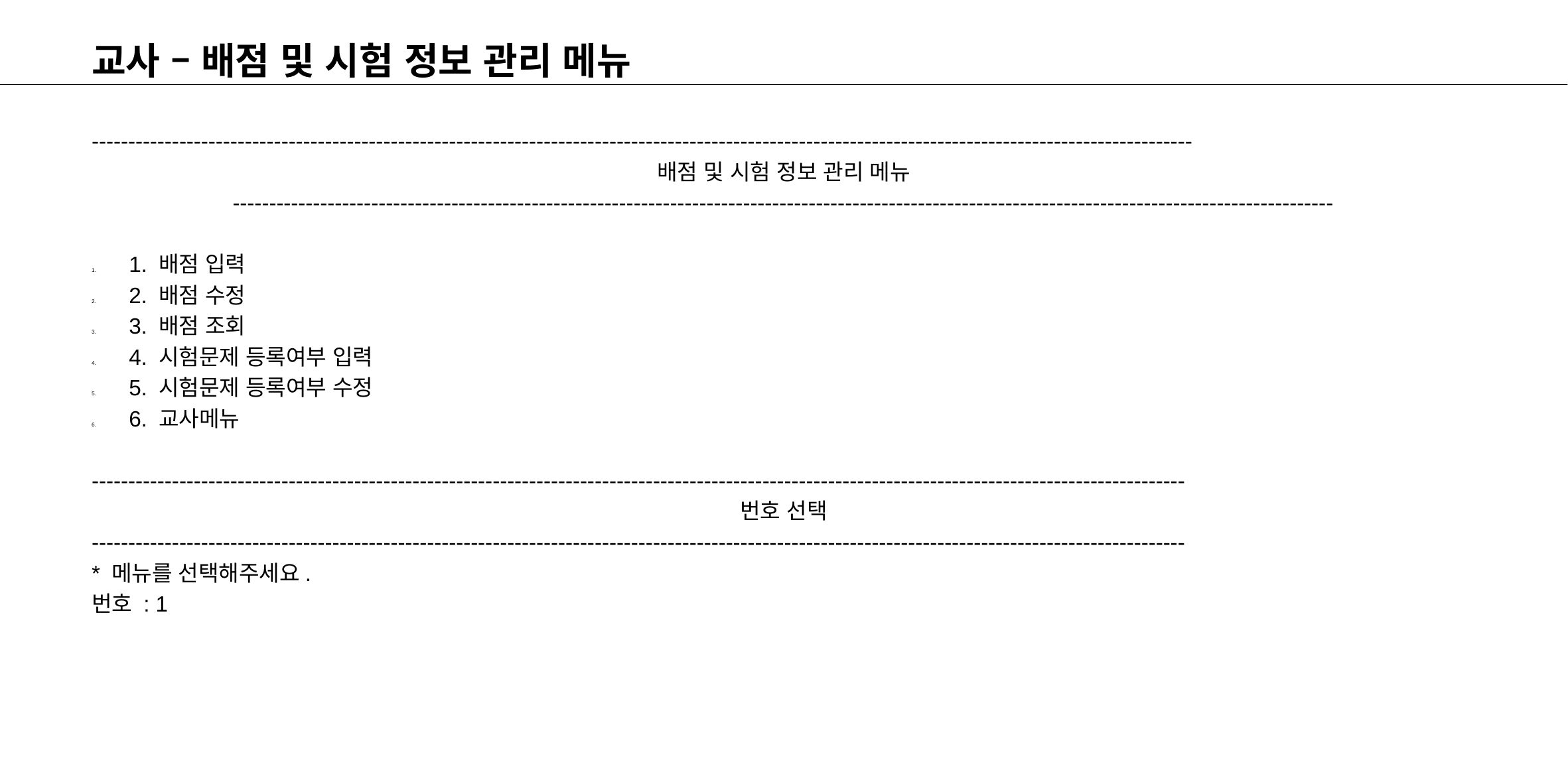

# 교사 – 배점 및 시험 정보 관리 메뉴
-------------------------------------------------------------------------------------------------------------------------------------------------------
배점 및 시험 정보 관리 메뉴
-------------------------------------------------------------------------------------------------------------------------------------------------------

1. 배점 입력
2. 배점 수정
3. 배점 조회
4. 시험문제 등록여부 입력
5. 시험문제 등록여부 수정
6. 교사메뉴

------------------------------------------------------------------------------------------------------------------------------------------------------
번호 선택
------------------------------------------------------------------------------------------------------------------------------------------------------
* 메뉴를 선택해주세요.
번호 : 1